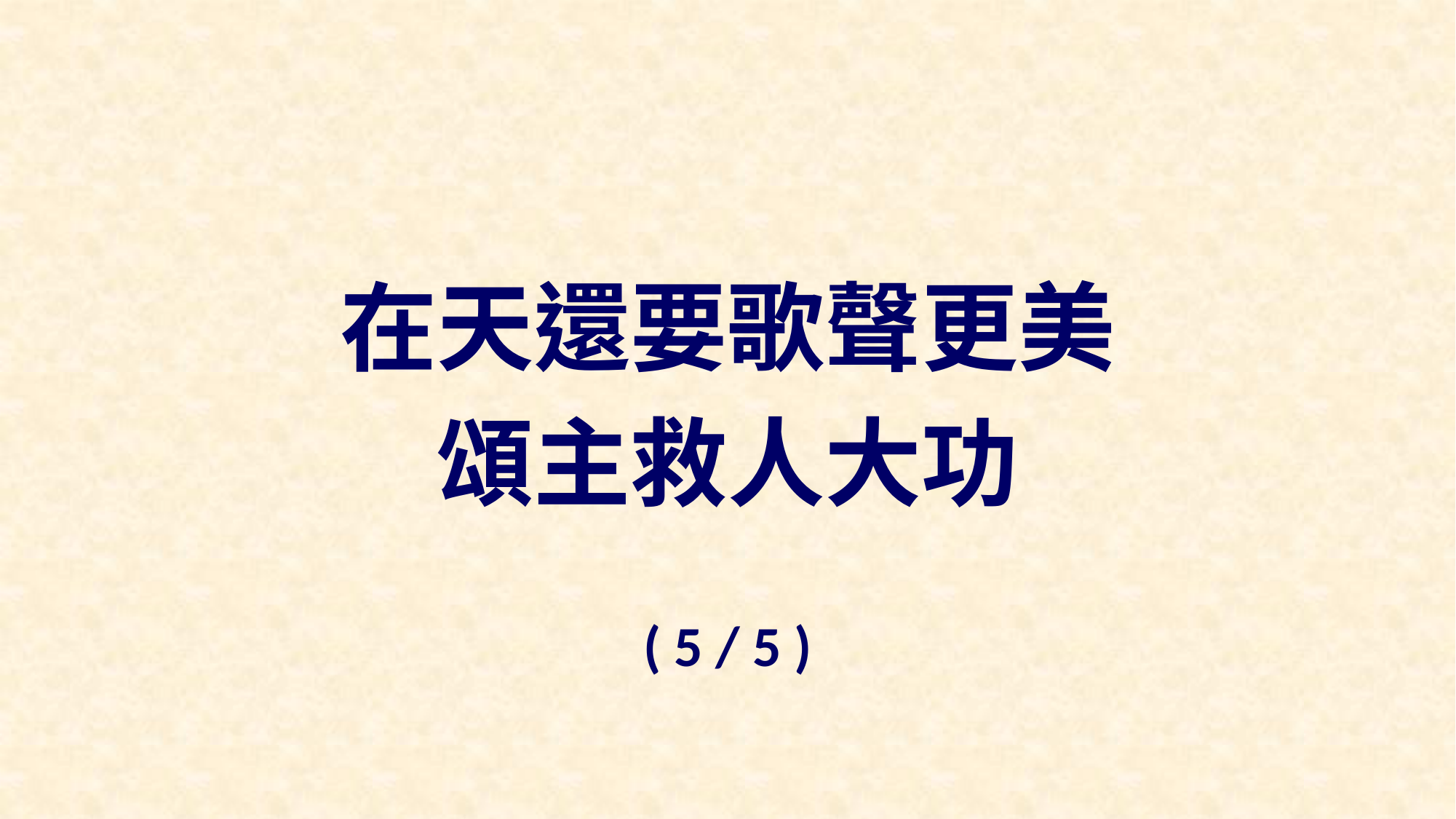

在天還要歌聲更美
頌主救人大功
( 5 / 5 )